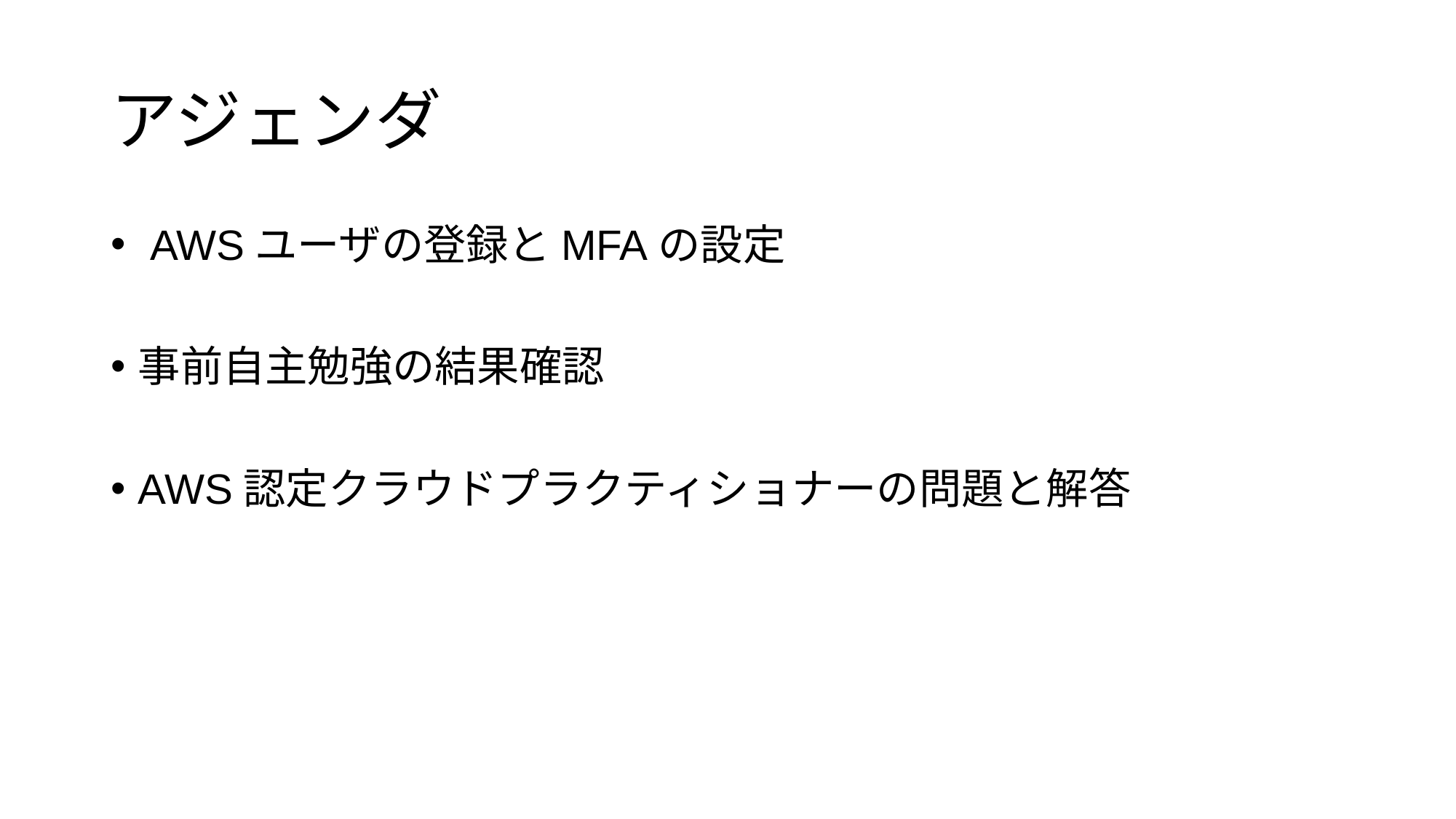

# アジェンダ
 AWSユーザの登録とMFAの設定

事前自主勉強の結果確認

AWS認定クラウドプラクティショナーの問題と解答